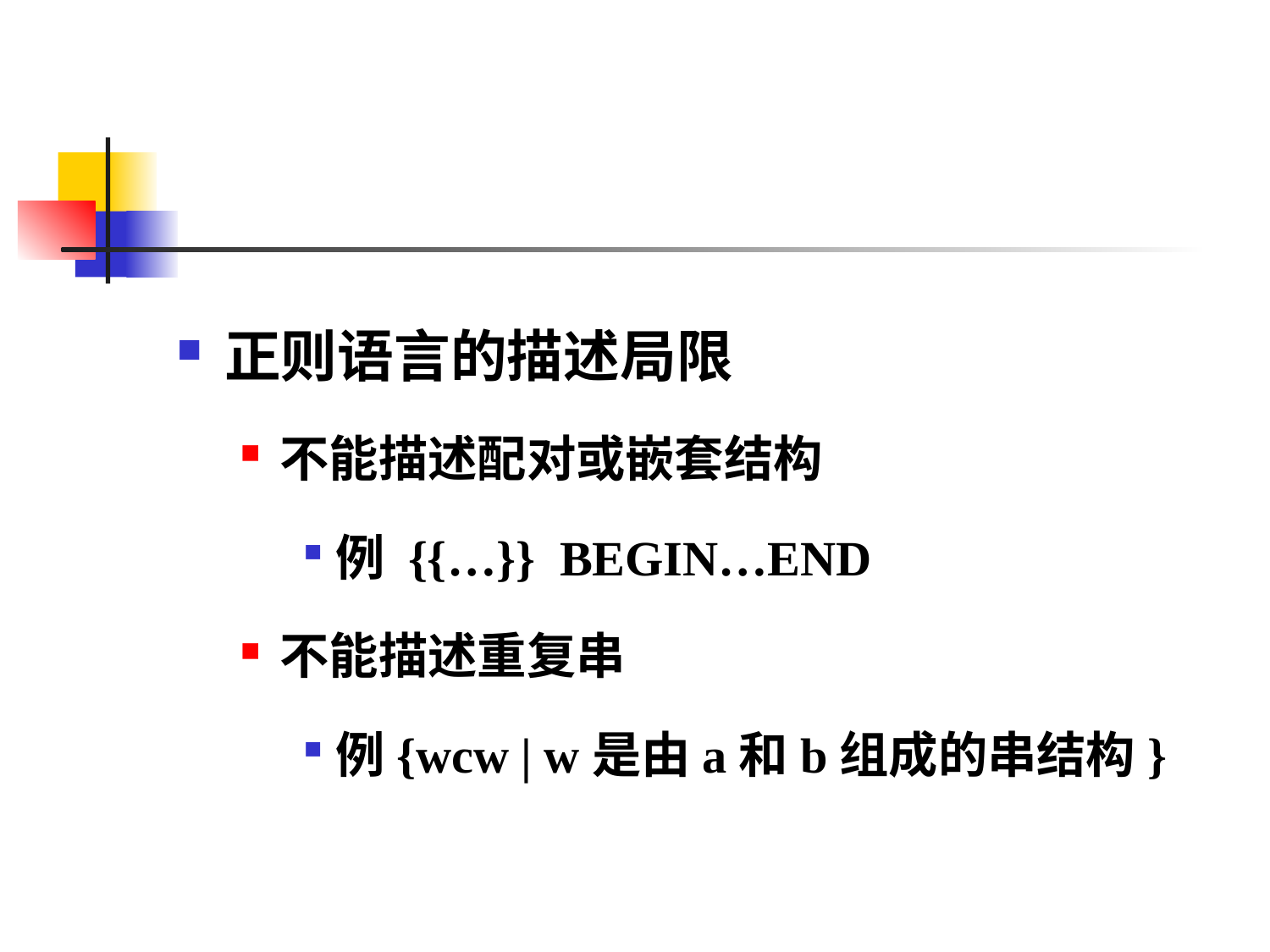

#
正则语言的描述局限
不能描述配对或嵌套结构
例 {{…}}  BEGIN…END
不能描述重复串
例{wcw | w是由a和b组成的串结构}